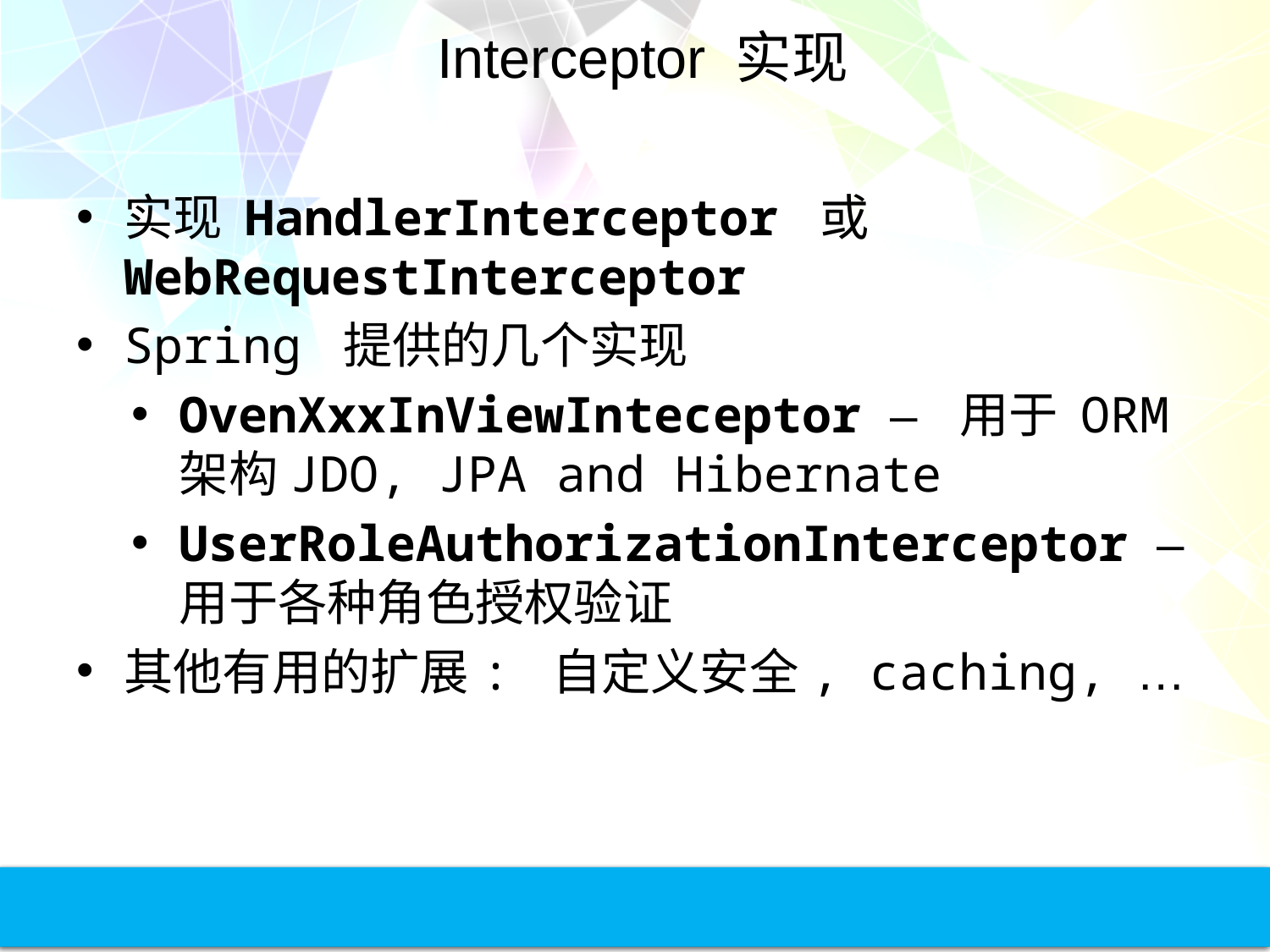

# Interceptor 实现
实现 HandlerInterceptor 或WebRequestInterceptor
Spring 提供的几个实现
OvenXxxInViewInteceptor – 用于 ORM 架构JDO, JPA and Hibernate
UserRoleAuthorizationInterceptor – 用于各种角色授权验证
其他有用的扩展: 自定义安全, caching, …